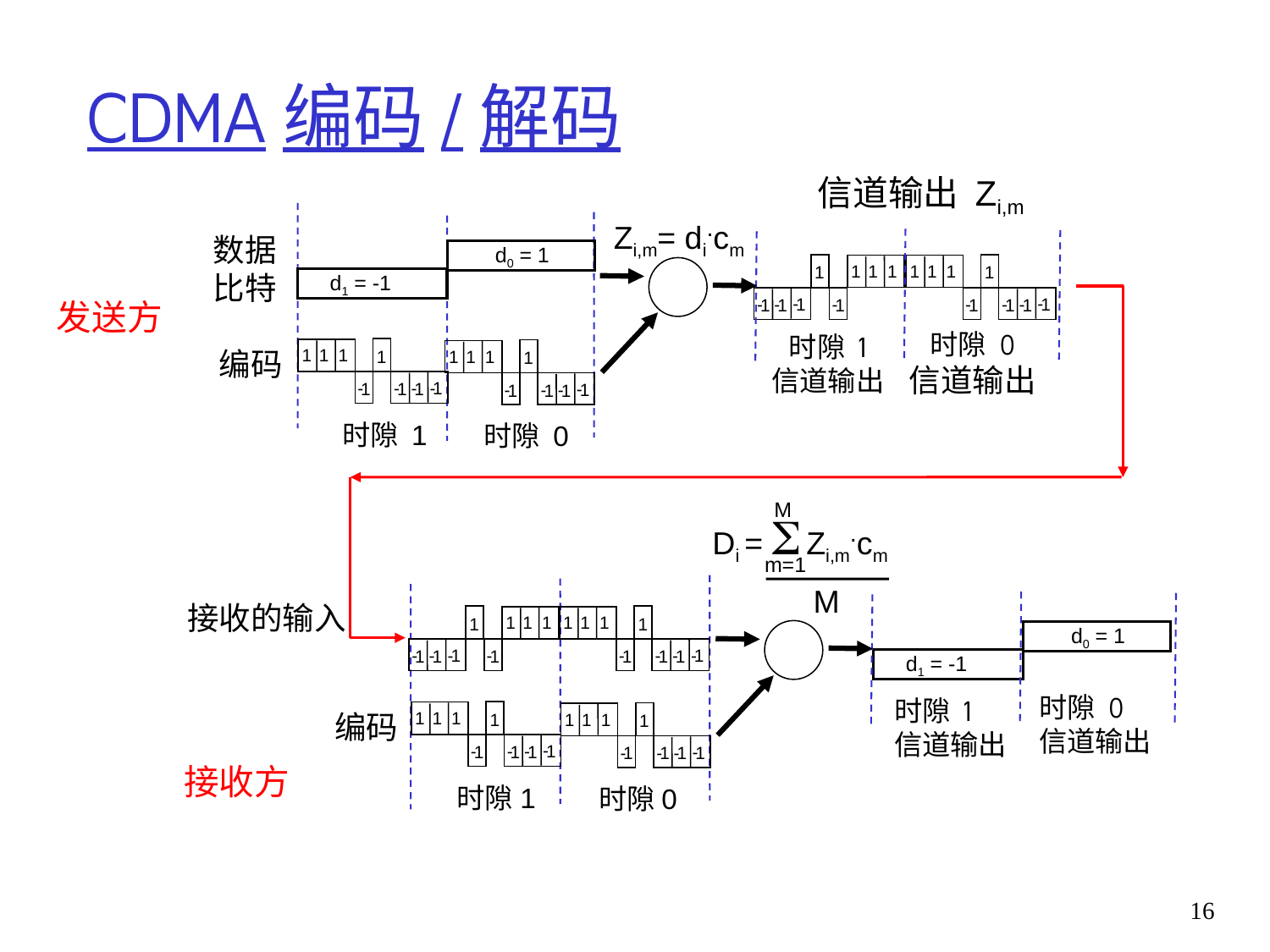

# CDMA编码/解码
信道输出 Zi,m
Zi,m= di.cm

d1 = -1

1
1
1

1
-
1
-
1
-
1
-
1

数据比特

d0 = 1

1
1
1

1
-
1
-
1
-
1
-
1

1
1
1

1
-
1
-
1
-
1

-
1

1
1
1

1
-
1
-
1
-
1
-
1

发送方

时隙 0
信道输出
时隙 1
信道输出
编码
时隙 1
时隙 0

M
Di = Σ Zi,m.cm
m=1
M

接收的输入

1
1
1

1
-
1
-
1
-
1

-
1

1
1
1

1
-
1
-
1
-
1
-
1

1
1
1

1
-
1
-
1
-
1
-
1

1
1
1

1
-
1
-
1
-
1
-
1

d0 = 1

d1 = -1

时隙 0
信道输出
时隙 1
信道输出
编码
接收方
时隙1
时隙0
16